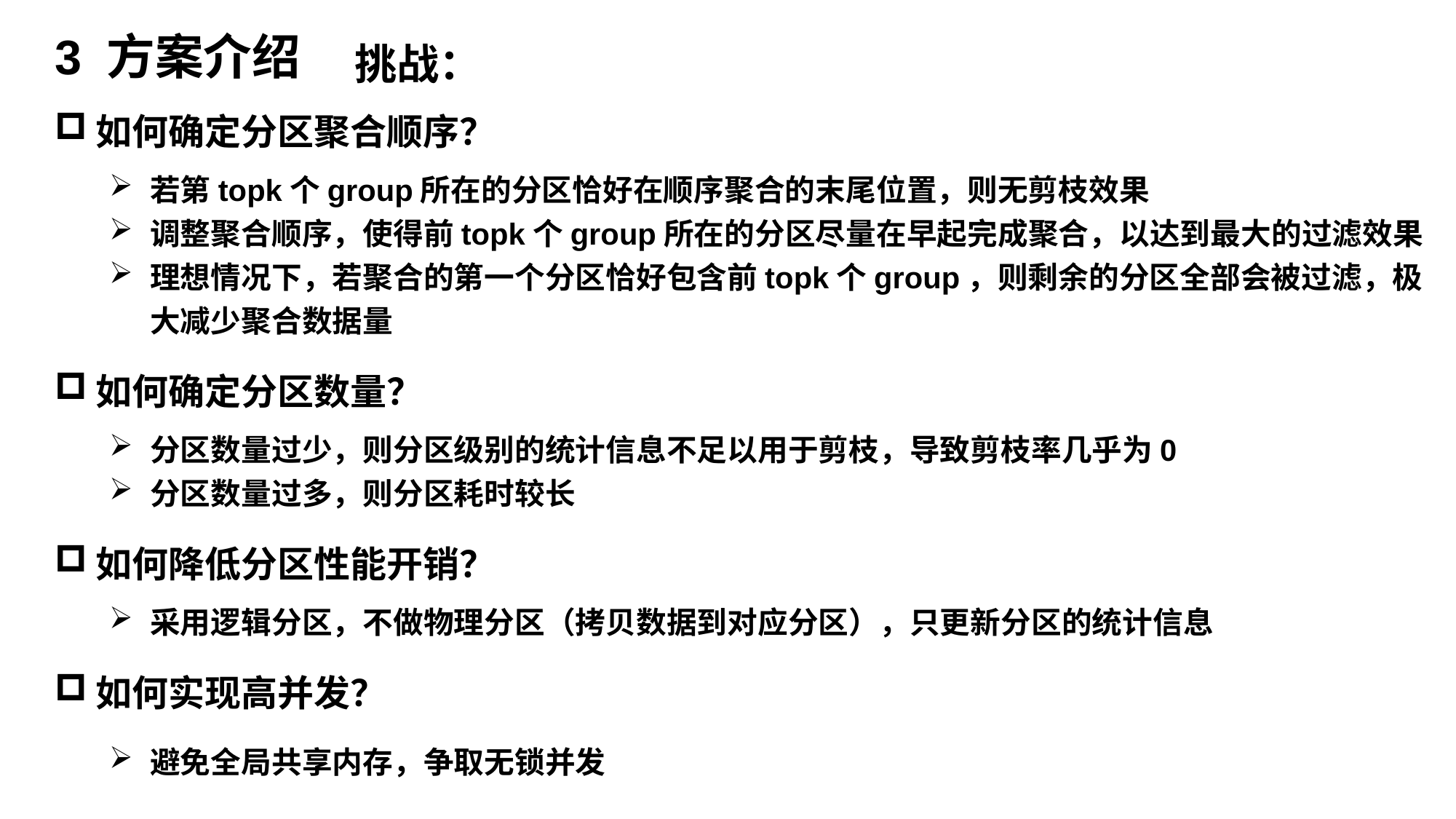

3 方案介绍
挑战：
如何确定分区聚合顺序？

若第topk个group所在的分区恰好在顺序聚合的末尾位置，则无剪枝效果
调整聚合顺序，使得前topk个group所在的分区尽量在早起完成聚合，以达到最大的过滤效果
理想情况下，若聚合的第一个分区恰好包含前topk个group，则剩余的分区全部会被过滤，极大减少聚合数据量

如何确定分区数量？

分区数量过少，则分区级别的统计信息不足以用于剪枝，导致剪枝率几乎为0
分区数量过多，则分区耗时较长

如何降低分区性能开销？

采用逻辑分区，不做物理分区（拷贝数据到对应分区），只更新分区的统计信息

如何实现高并发？

避免全局共享内存，争取无锁并发